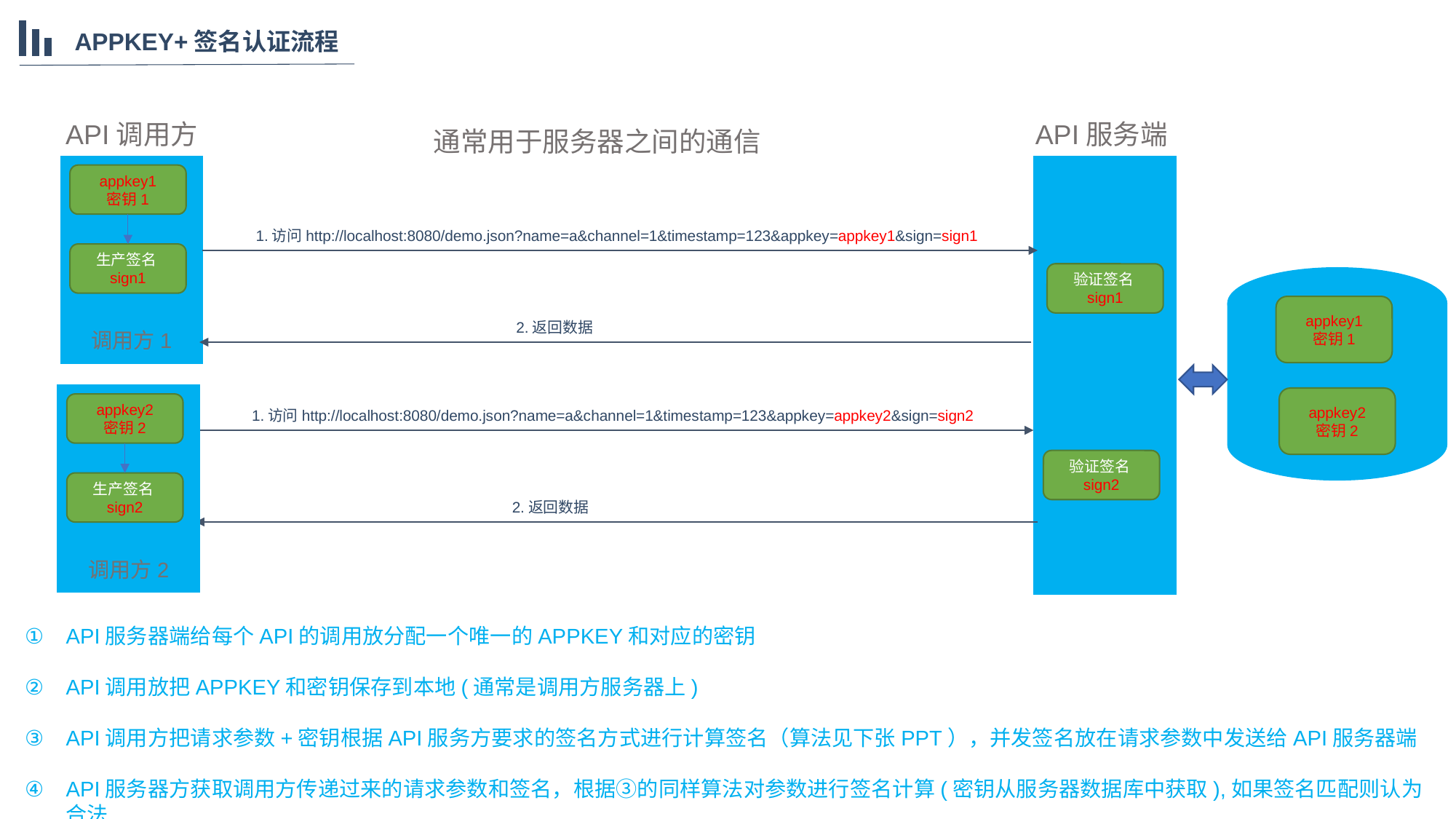

APPKEY+签名认证流程

API调用方
API服务端
通常用于服务器之间的通信

appkey1
密钥1
1.访问http://localhost:8080/demo.json?name=a&channel=1&timestamp=123&appkey=appkey1&sign=sign1
生产签名sign1
验证签名sign1

appkey1
密钥1
2.返回数据
调用方1

appkey2
密钥2
appkey2
密钥2
1.访问http://localhost:8080/demo.json?name=a&channel=1&timestamp=123&appkey=appkey2&sign=sign2
验证签名sign2
生产签名sign2
2.返回数据
调用方2
API服务器端给每个API的调用放分配一个唯一的APPKEY和对应的密钥

API调用放把APPKEY和密钥保存到本地(通常是调用方服务器上)

API调用方把请求参数+密钥根据API服务方要求的签名方式进行计算签名（算法见下张PPT），并发签名放在请求参数中发送给API服务器端

API服务器方获取调用方传递过来的请求参数和签名，根据③的同样算法对参数进行签名计算(密钥从服务器数据库中获取),如果签名匹配则认为合法